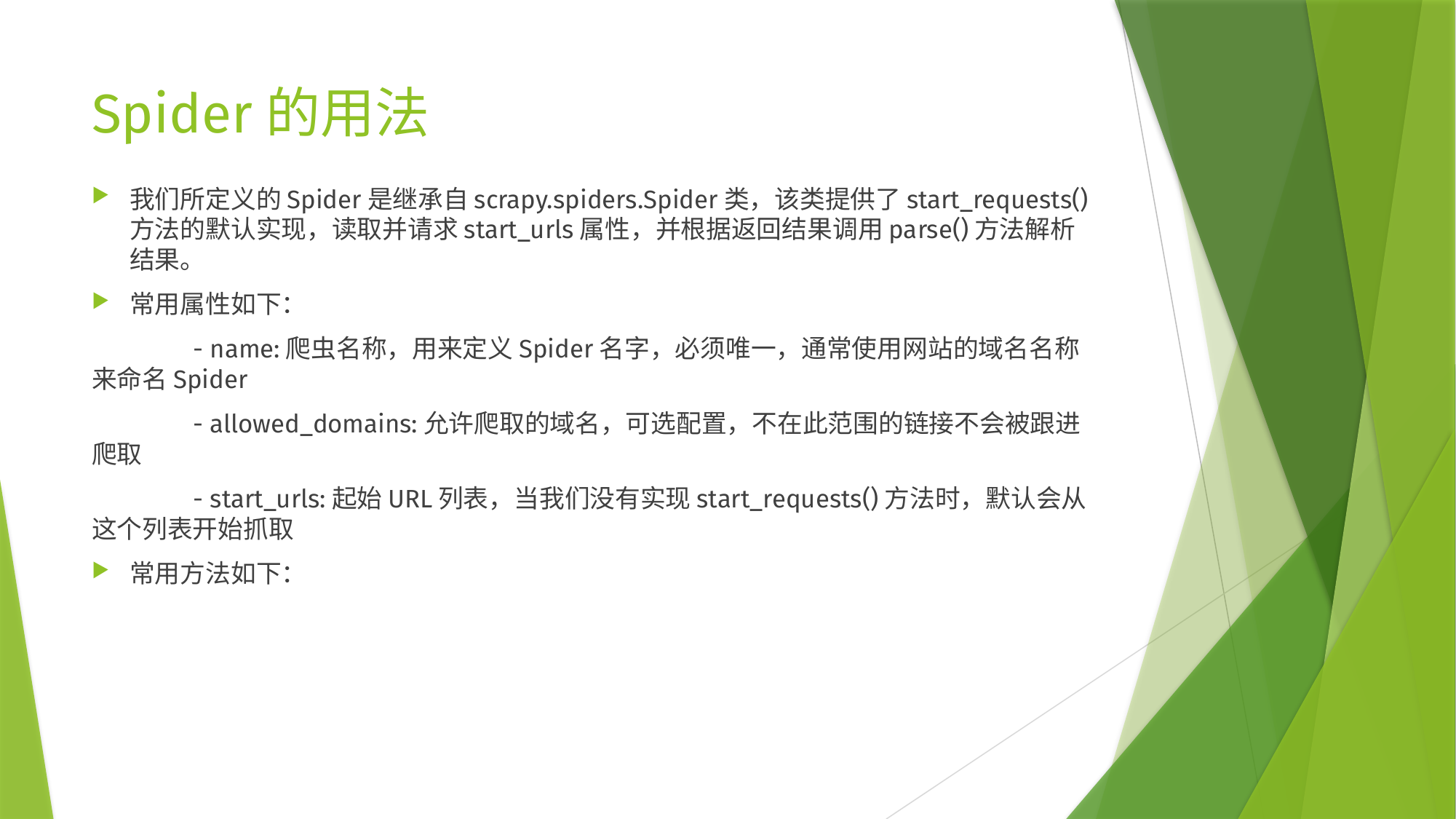

# Spider的用法
我们所定义的Spider是继承自scrapy.spiders.Spider类，该类提供了start_requests()方法的默认实现，读取并请求start_urls属性，并根据返回结果调用parse()方法解析结果。
常用属性如下：
	- name:爬虫名称，用来定义Spider名字，必须唯一，通常使用网站的域名名称来命名Spider
	- allowed_domains:允许爬取的域名，可选配置，不在此范围的链接不会被跟进爬取
	- start_urls:起始URL列表，当我们没有实现start_requests()方法时，默认会从这个列表开始抓取
常用方法如下：